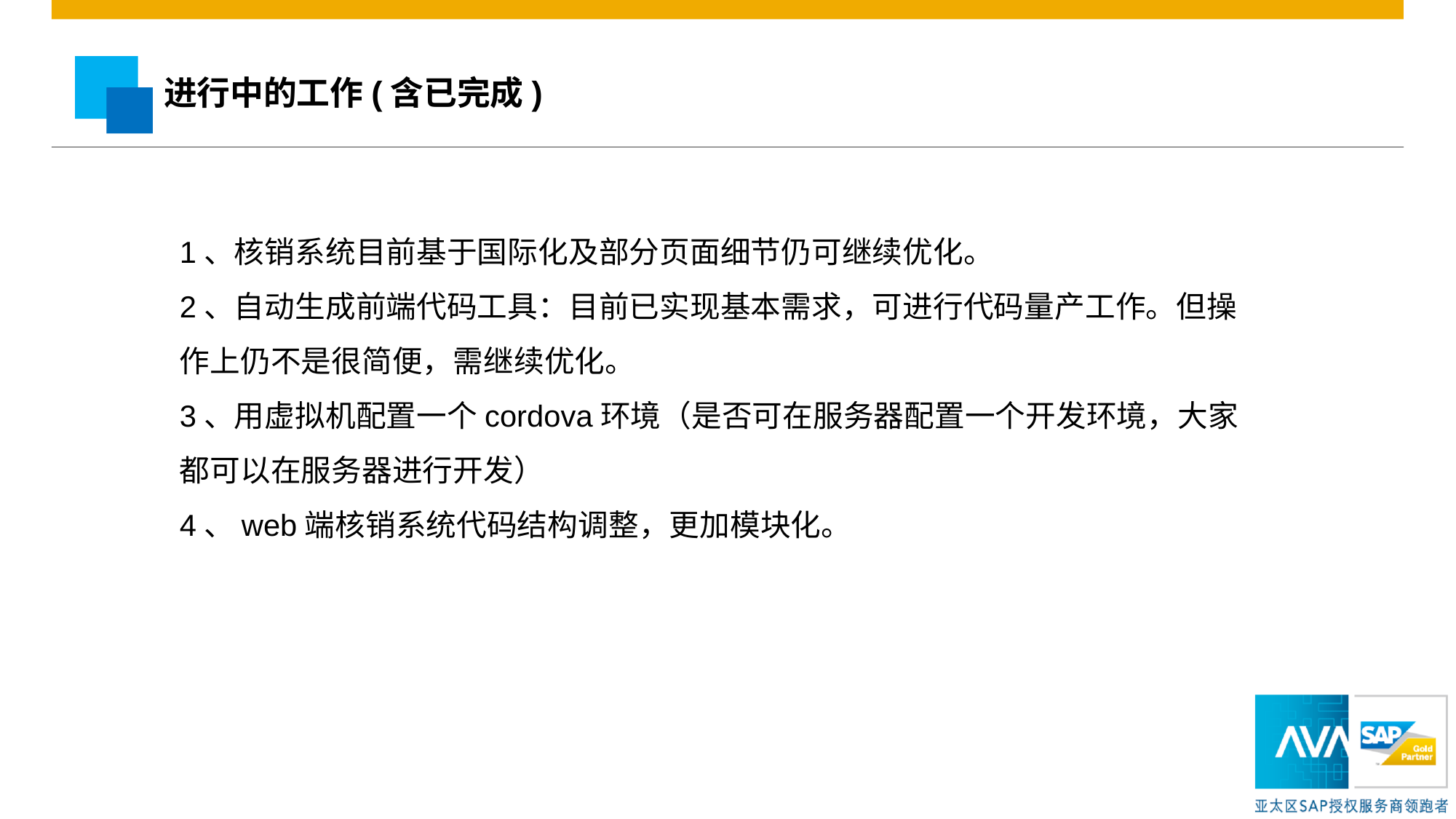

进行中的工作(含已完成)

1、核销系统目前基于国际化及部分页面细节仍可继续优化。
2、自动生成前端代码工具：目前已实现基本需求，可进行代码量产工作。但操作上仍不是很简便，需继续优化。
3、用虚拟机配置一个cordova环境（是否可在服务器配置一个开发环境，大家都可以在服务器进行开发）
4、web端核销系统代码结构调整，更加模块化。